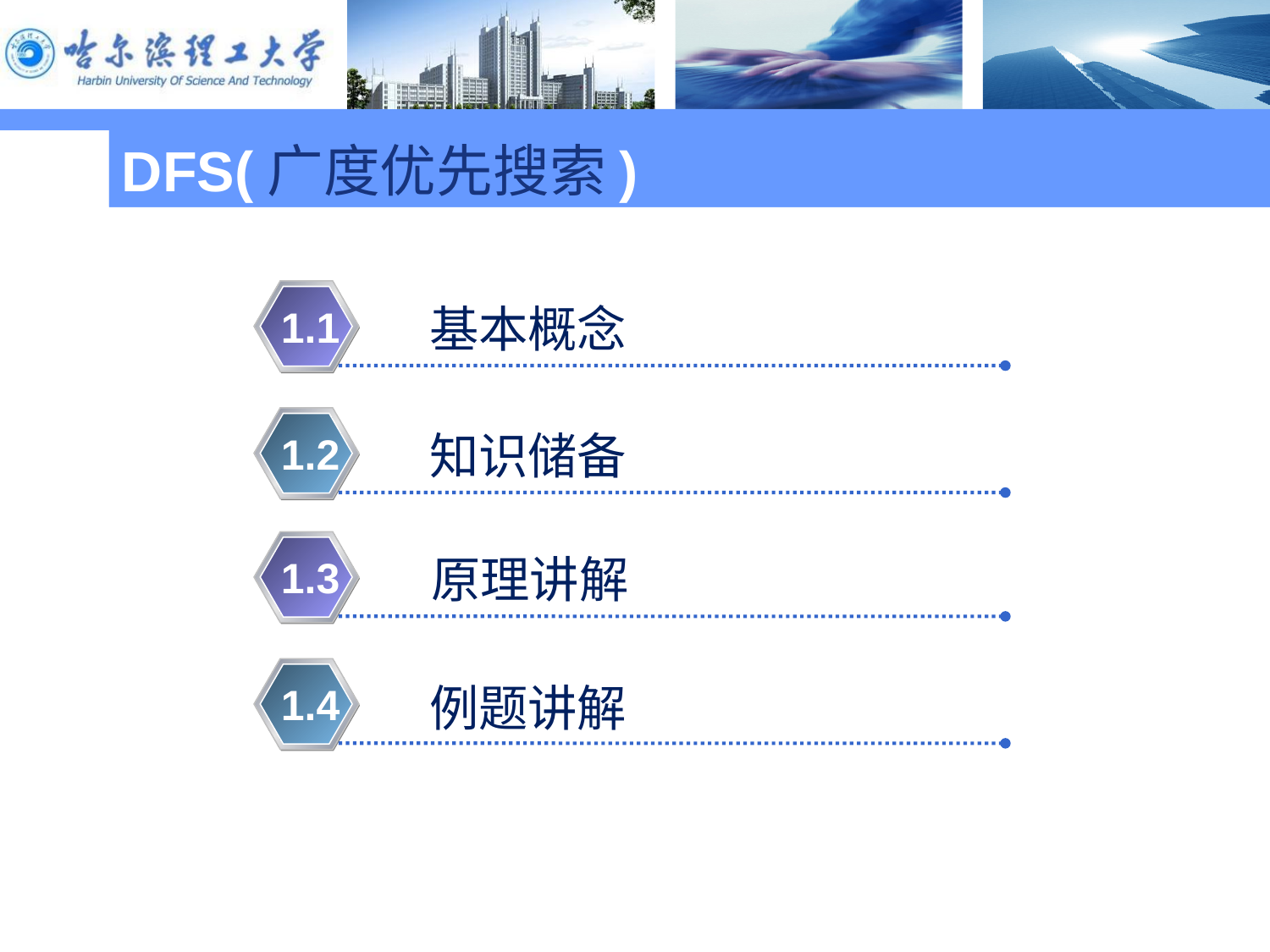

DFS(广度优先搜索)

基本概念
1.1

知识储备

1.2

原理讲解
1.3

1.4

例题讲解